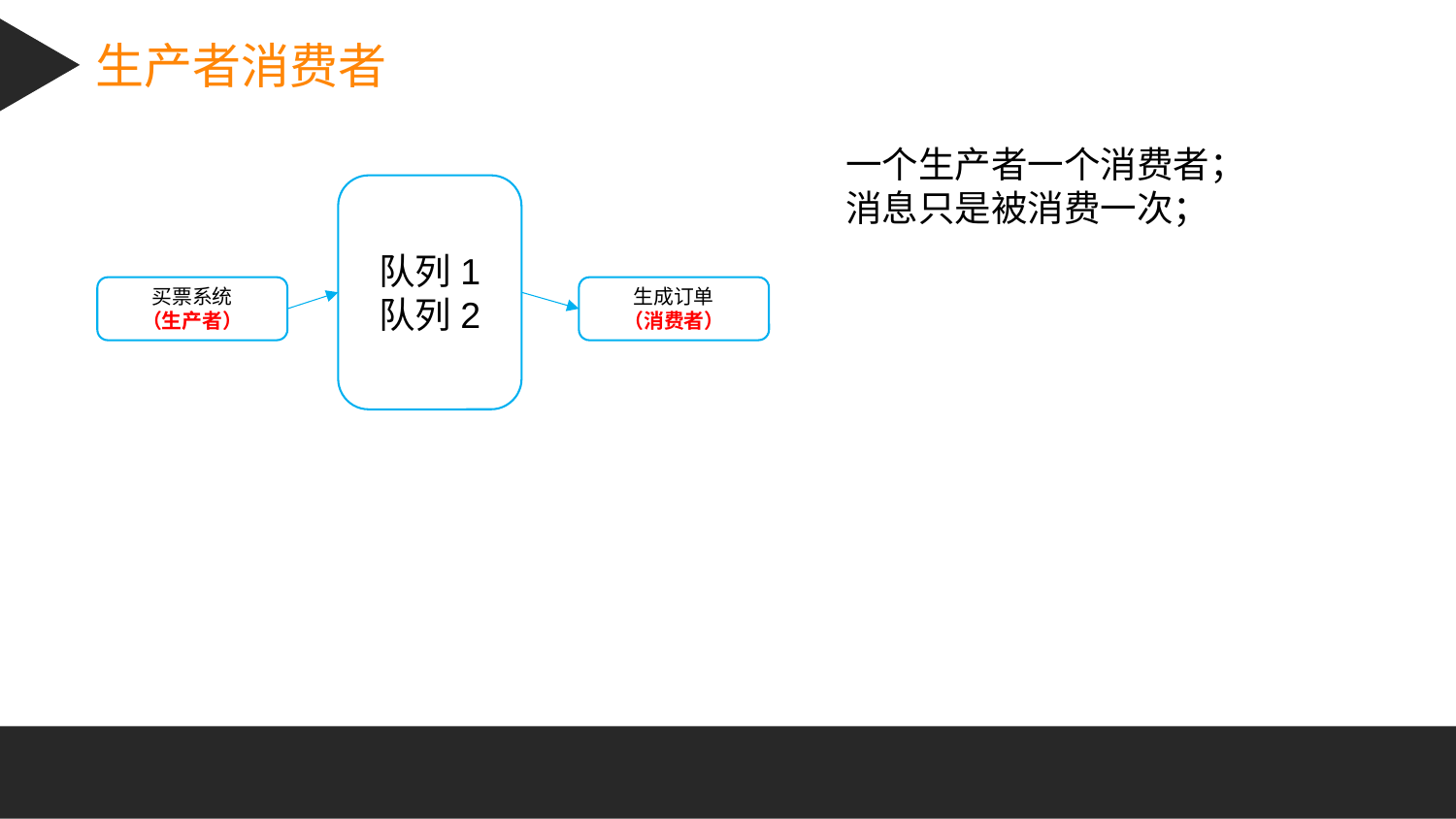

生产者消费者
一个生产者一个消费者；
消息只是被消费一次；
队列1
队列2
买票系统
（生产者）
生成订单
（消费者）